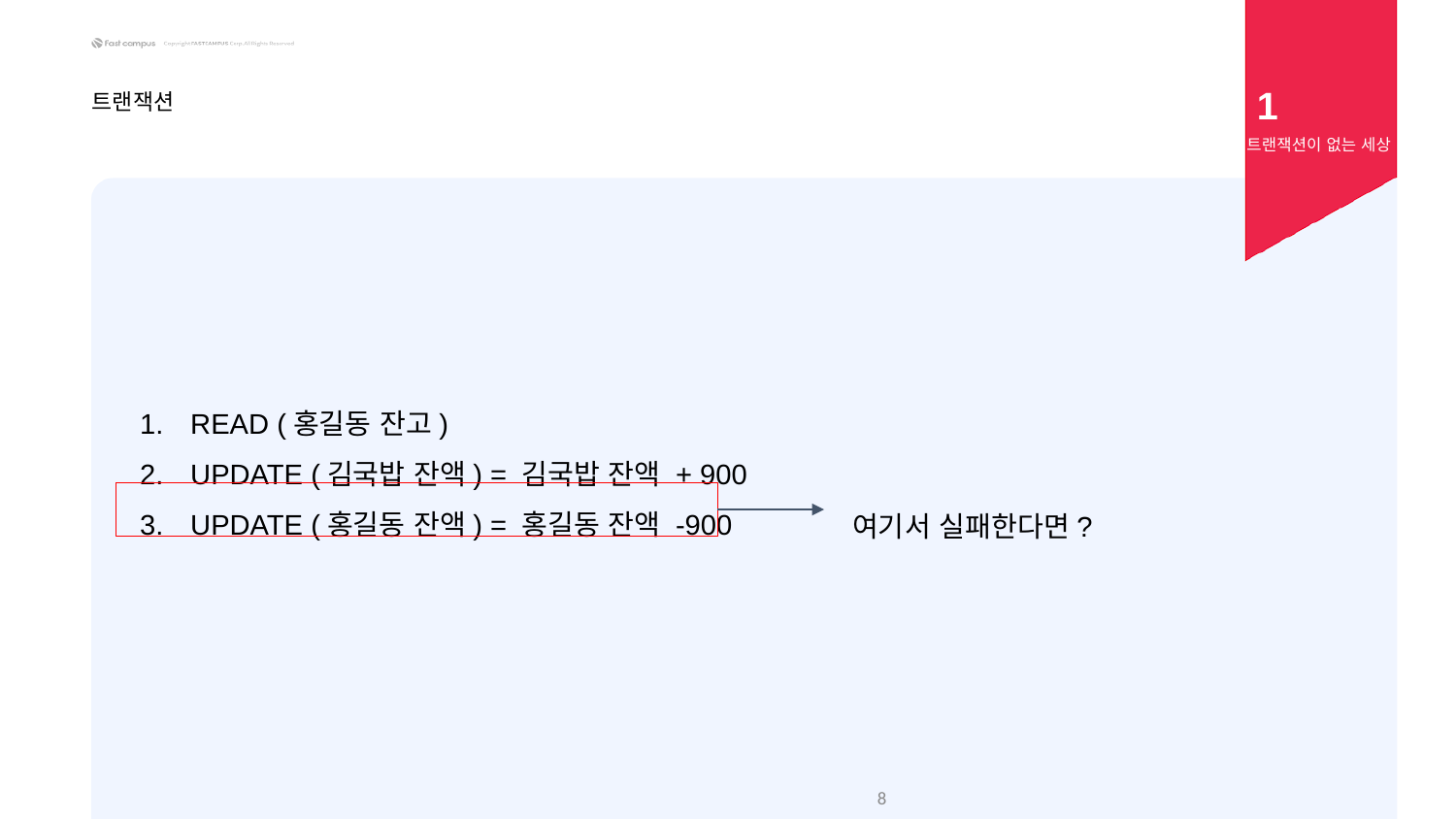

1
트랜잭션
트랜잭션이 없는 세상
READ (홍길동 잔고)
UPDATE (김국밥 잔액) = 김국밥 잔액 + 900
UPDATE (홍길동 잔액) = 홍길동 잔액 -900

여기서 실패한다면?

8